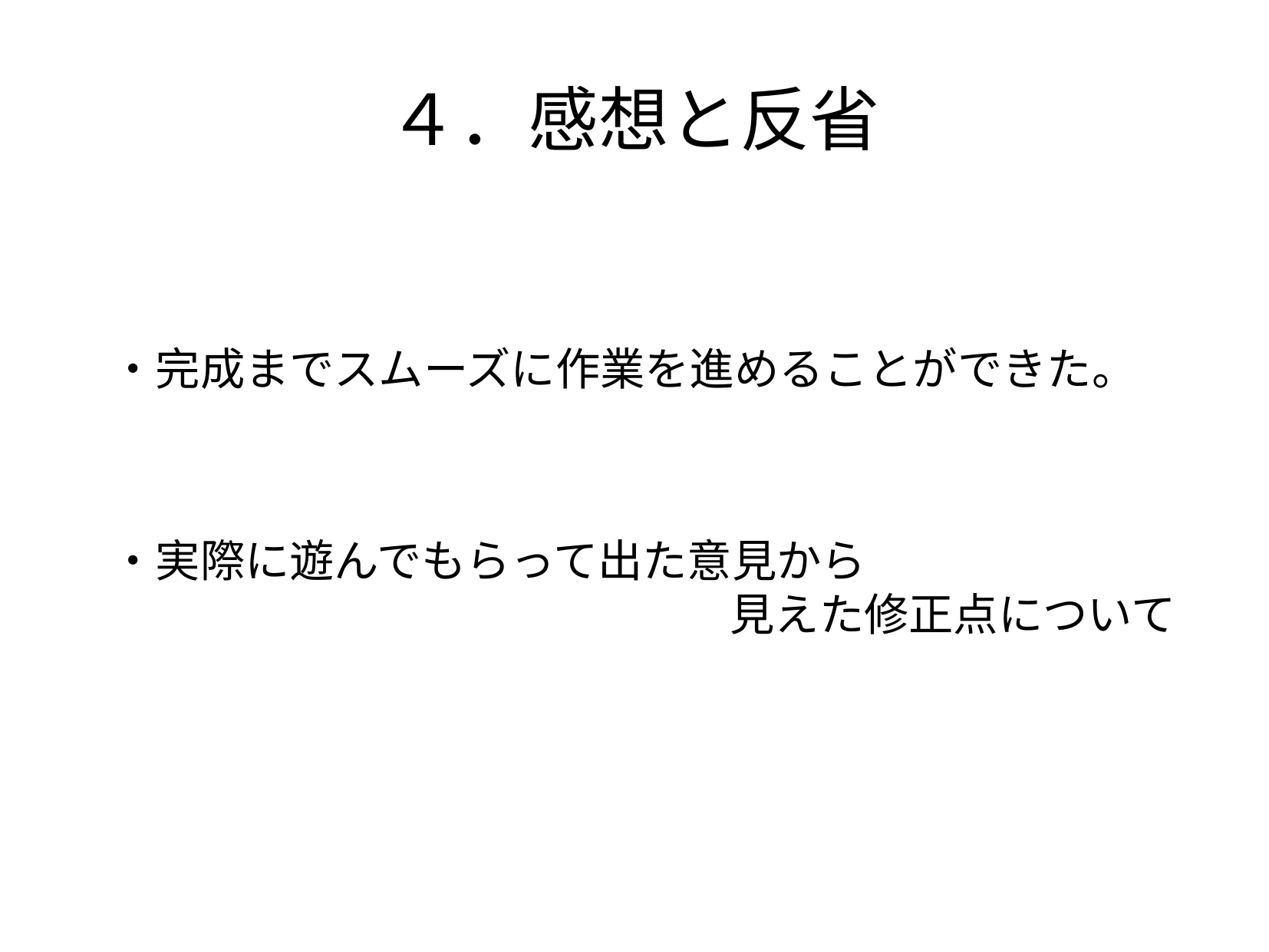

４．感想と反省
・完成までスムーズに作業を進めることができた。

・実際に遊んでもらって出た意見から
見えた修正点について